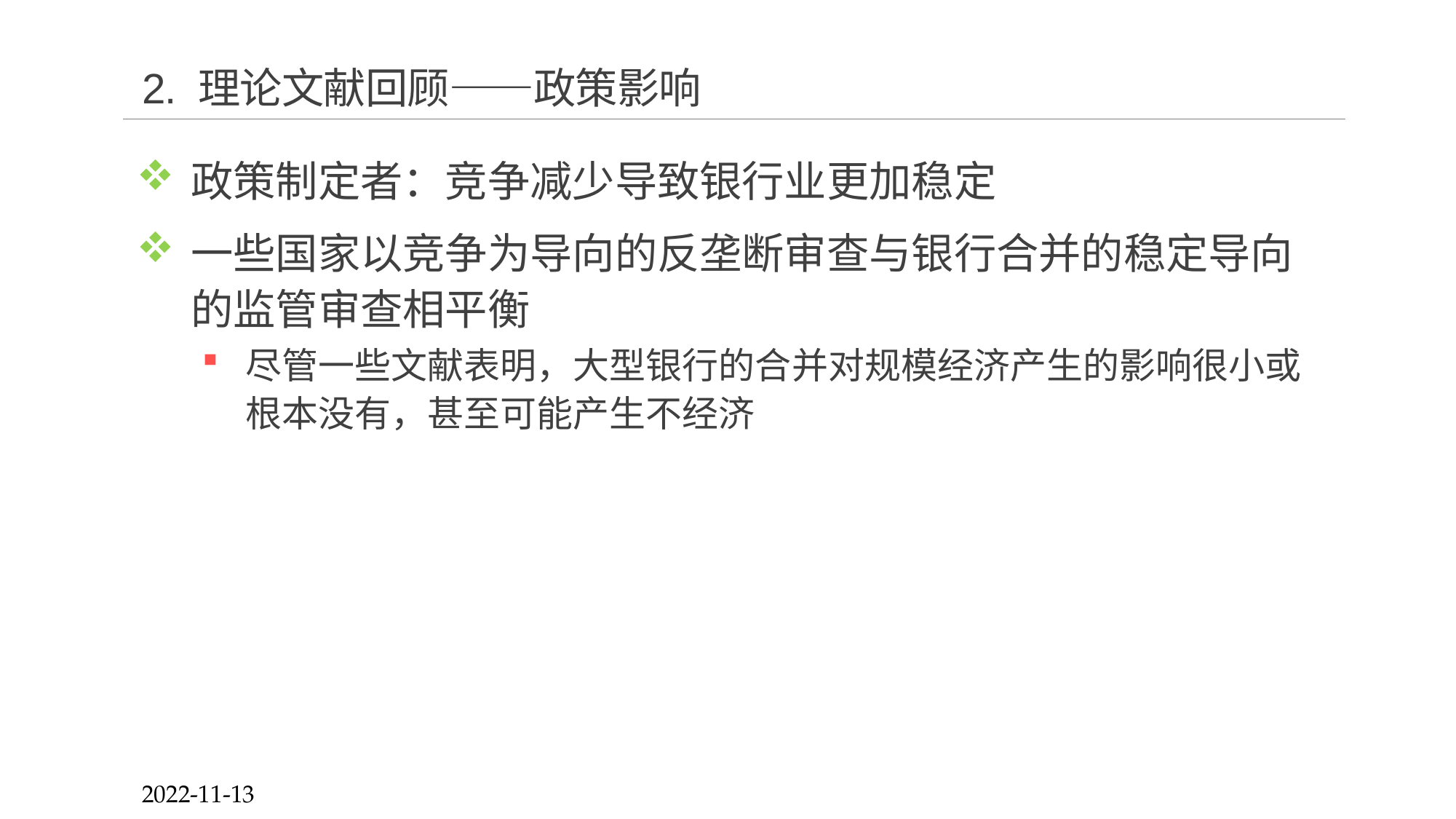

# 2. 理论文献回顾——政策影响
政策制定者：竞争减少导致银行业更加稳定
一些国家以竞争为导向的反垄断审查与银行合并的稳定导向的监管审查相平衡
尽管一些文献表明，大型银行的合并对规模经济产生的影响很小或根本没有，甚至可能产生不经济
2022-11-13